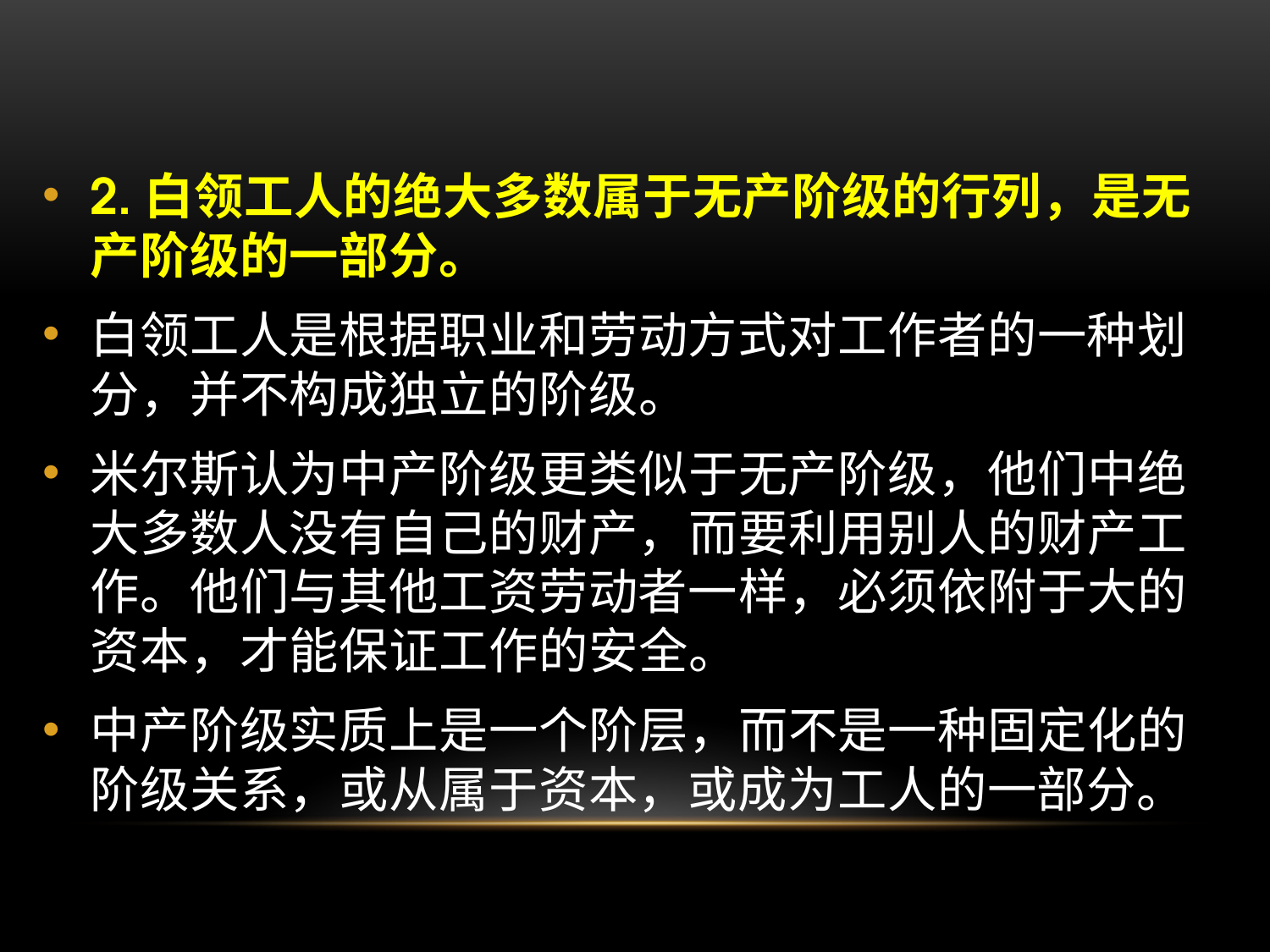

#
2.白领工人的绝大多数属于无产阶级的行列，是无产阶级的一部分。
白领工人是根据职业和劳动方式对工作者的一种划分，并不构成独立的阶级。
米尔斯认为中产阶级更类似于无产阶级，他们中绝大多数人没有自己的财产，而要利用别人的财产工作。他们与其他工资劳动者一样，必须依附于大的资本，才能保证工作的安全。
中产阶级实质上是一个阶层，而不是一种固定化的阶级关系，或从属于资本，或成为工人的一部分。